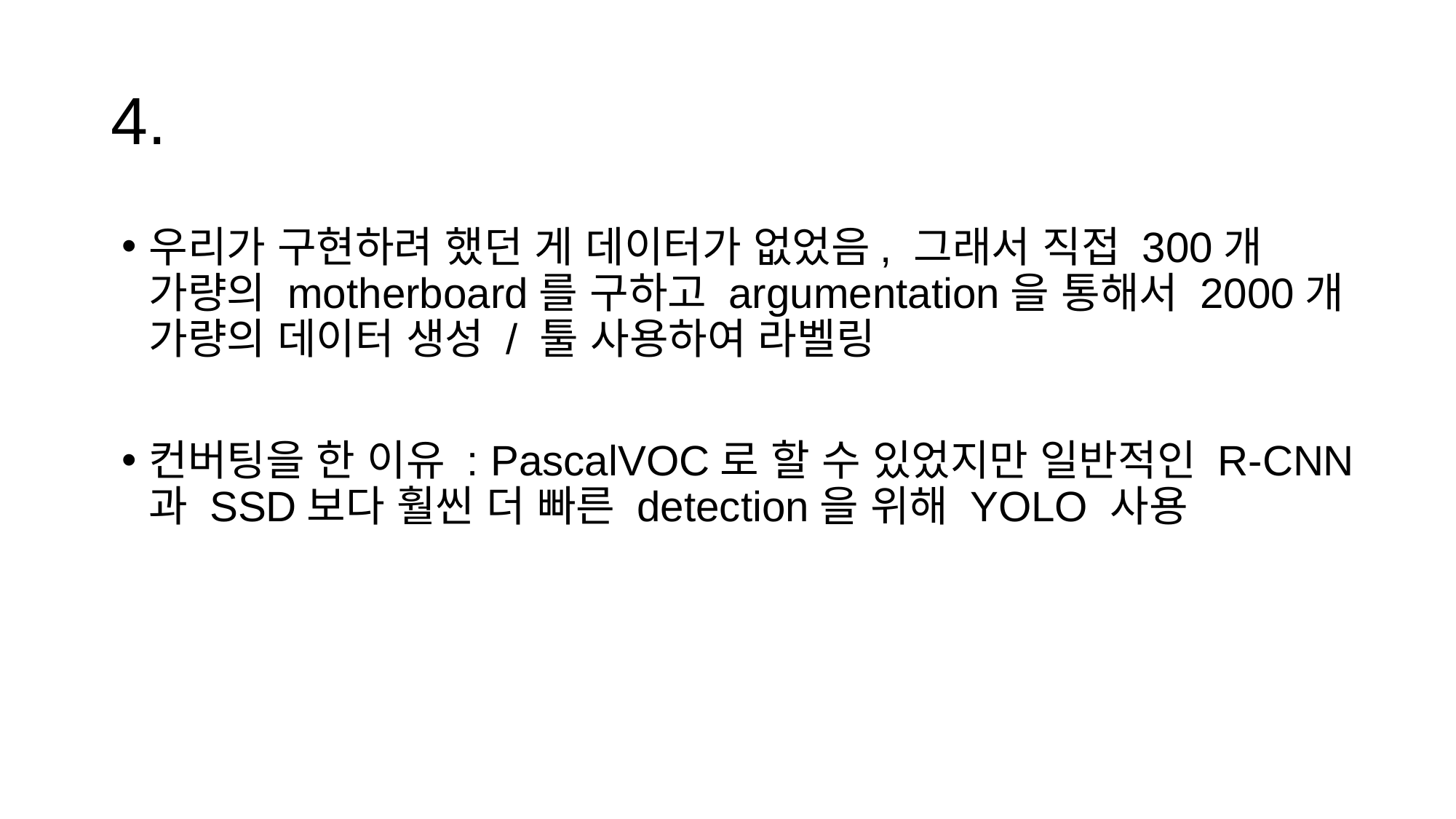

# 4.
우리가 구현하려 했던 게 데이터가 없었음, 그래서 직접 300개 가량의 motherboard를 구하고 argumentation을 통해서 2000개 가량의 데이터 생성 / 툴 사용하여 라벨링

컨버팅을 한 이유 : PascalVOC로 할 수 있었지만 일반적인 R-CNN과 SSD보다 훨씬 더 빠른 detection을 위해 YOLO 사용